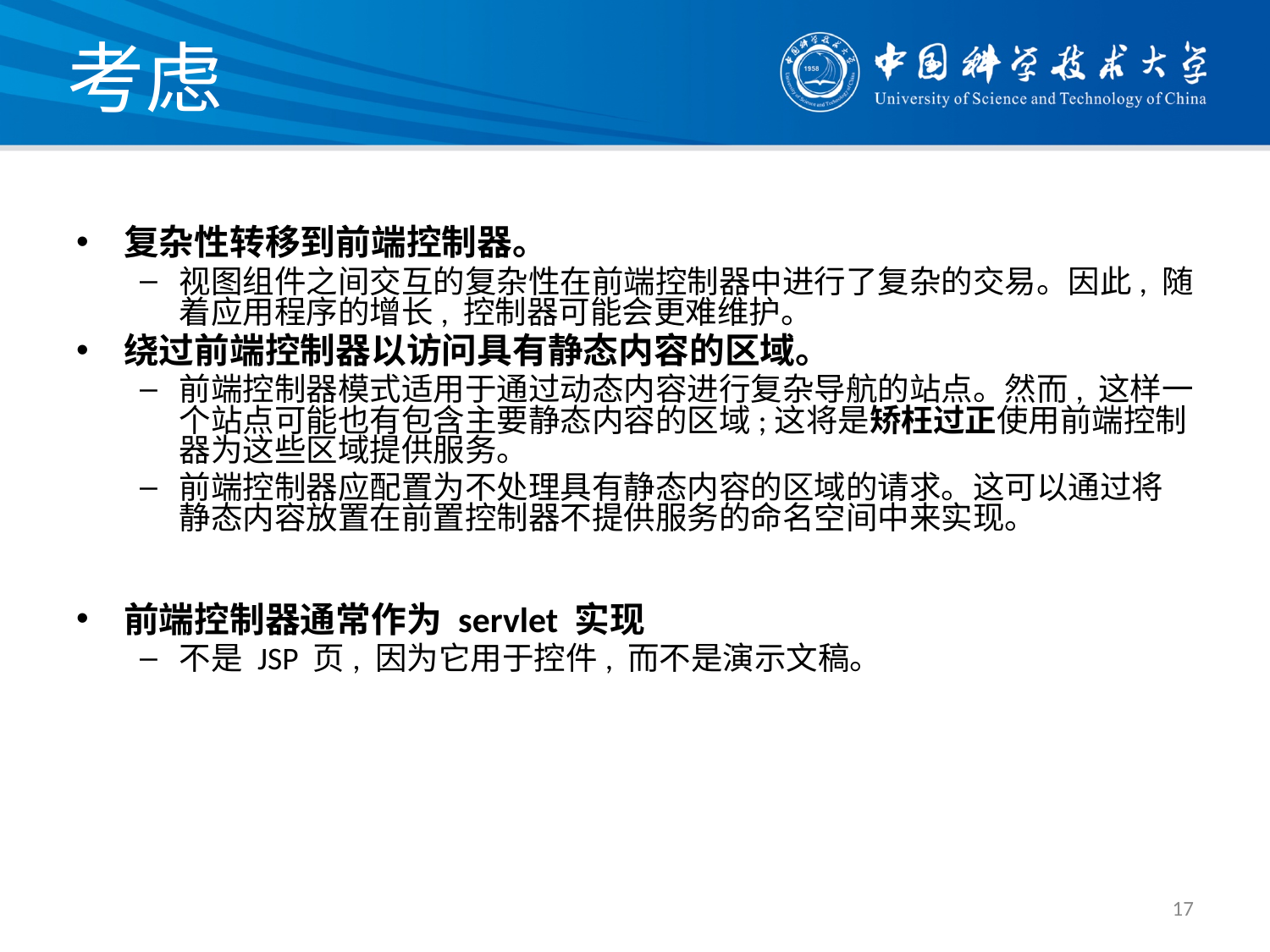

# 考虑
复杂性转移到前端控制器。
视图组件之间交互的复杂性在前端控制器中进行了复杂的交易。因此, 随着应用程序的增长, 控制器可能会更难维护。
绕过前端控制器以访问具有静态内容的区域。
前端控制器模式适用于通过动态内容进行复杂导航的站点。然而, 这样一个站点可能也有包含主要静态内容的区域;这将是矫枉过正使用前端控制器为这些区域提供服务。
前端控制器应配置为不处理具有静态内容的区域的请求。这可以通过将静态内容放置在前置控制器不提供服务的命名空间中来实现。

前端控制器通常作为 servlet 实现
不是 JSP 页, 因为它用于控件, 而不是演示文稿。
17